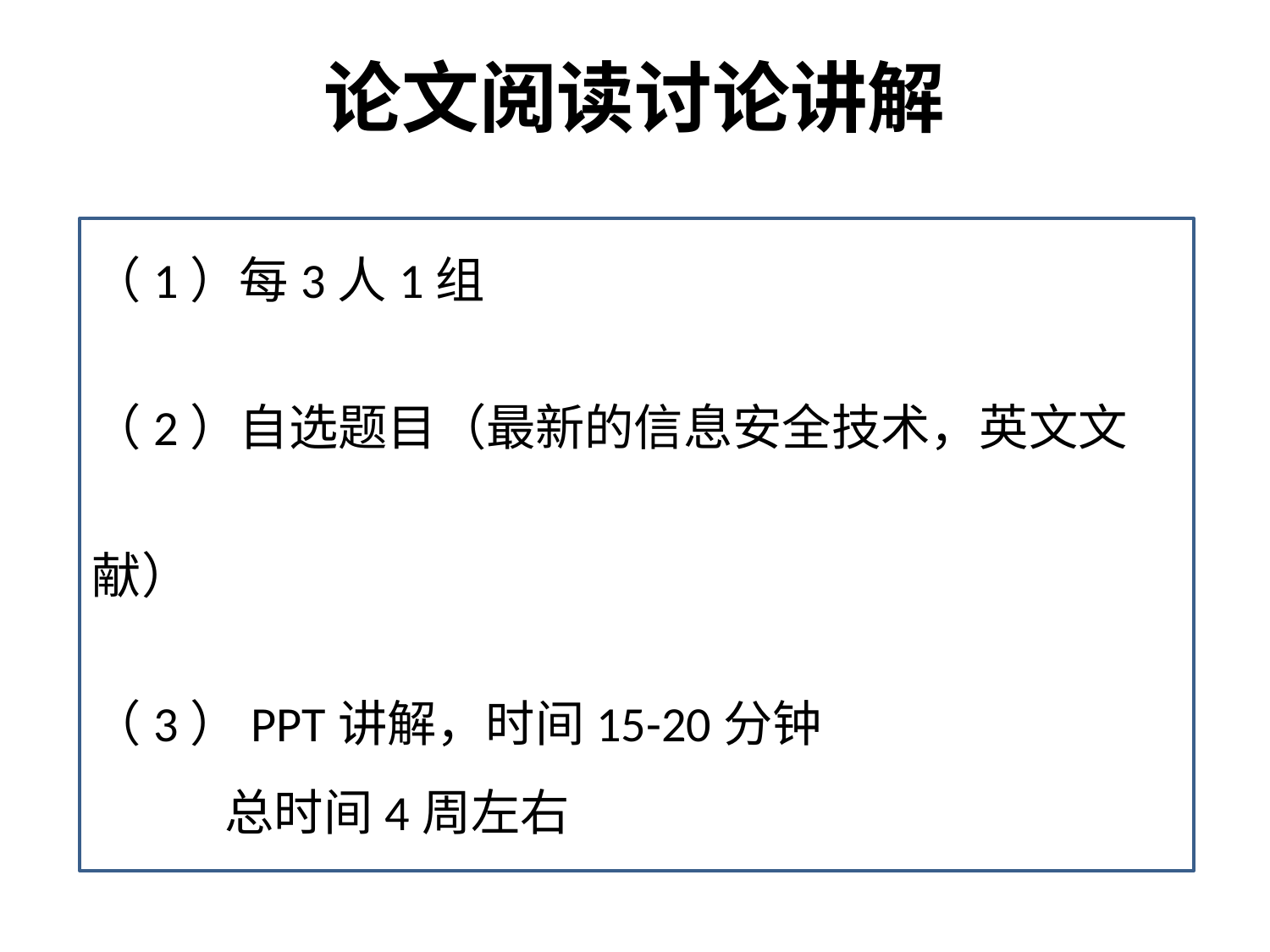

论文阅读讨论讲解
（1）每3人1组
（2）自选题目（最新的信息安全技术，英文文献）
（3）PPT讲解，时间15-20分钟
           总时间4周左右